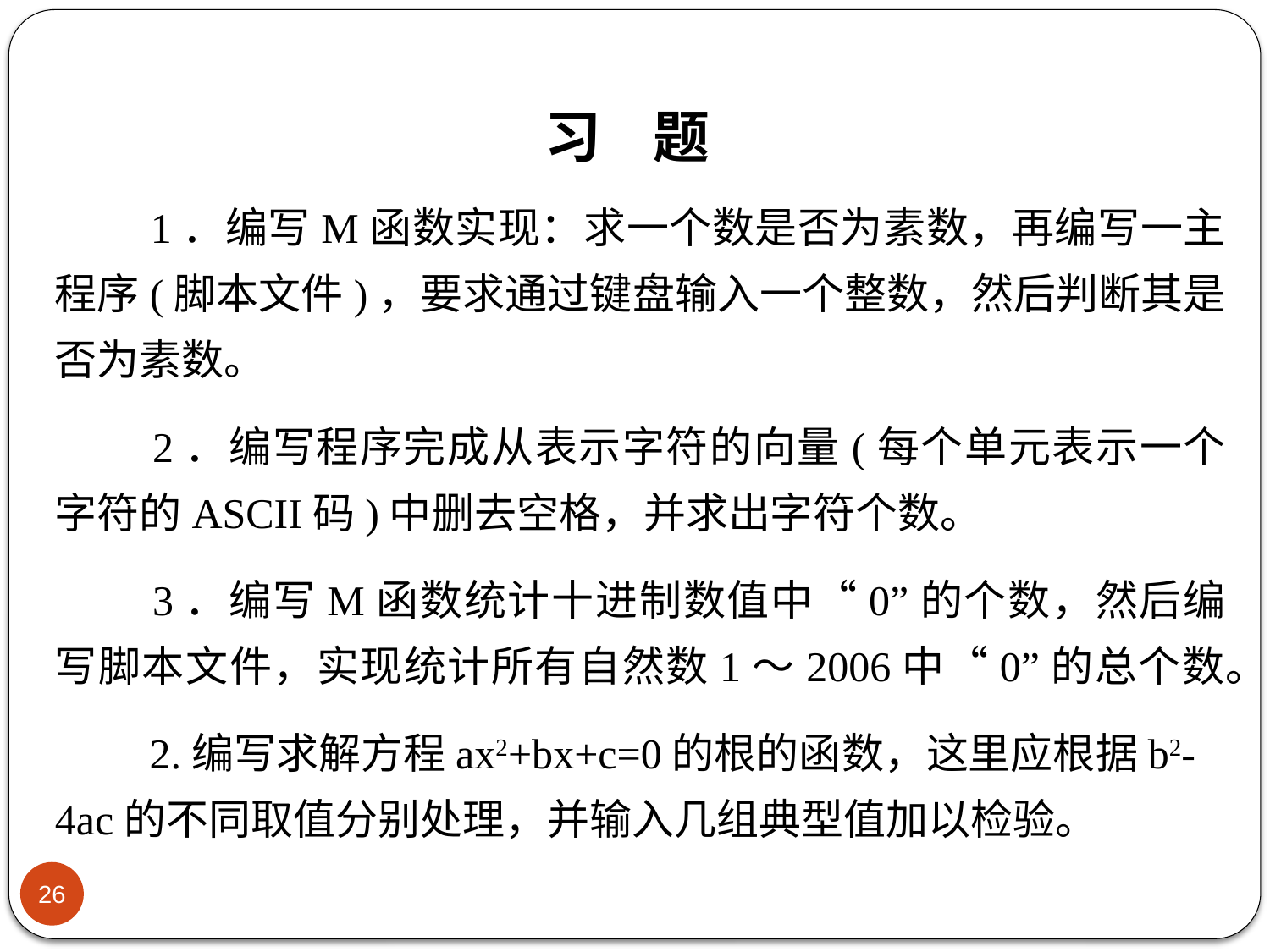

习    题
　　1．编写M函数实现：求一个数是否为素数，再编写一主程序(脚本文件)，要求通过键盘输入一个整数，然后判断其是否为素数。
　　2．编写程序完成从表示字符的向量(每个单元表示一个字符的ASCII码)中删去空格，并求出字符个数。
　　3．编写M函数统计十进制数值中“0”的个数，然后编写脚本文件，实现统计所有自然数1～2006中“0”的总个数。
　　2.编写求解方程ax2+bx+c=0的根的函数，这里应根据b2-4ac的不同取值分别处理，并输入几组典型值加以检验。
26